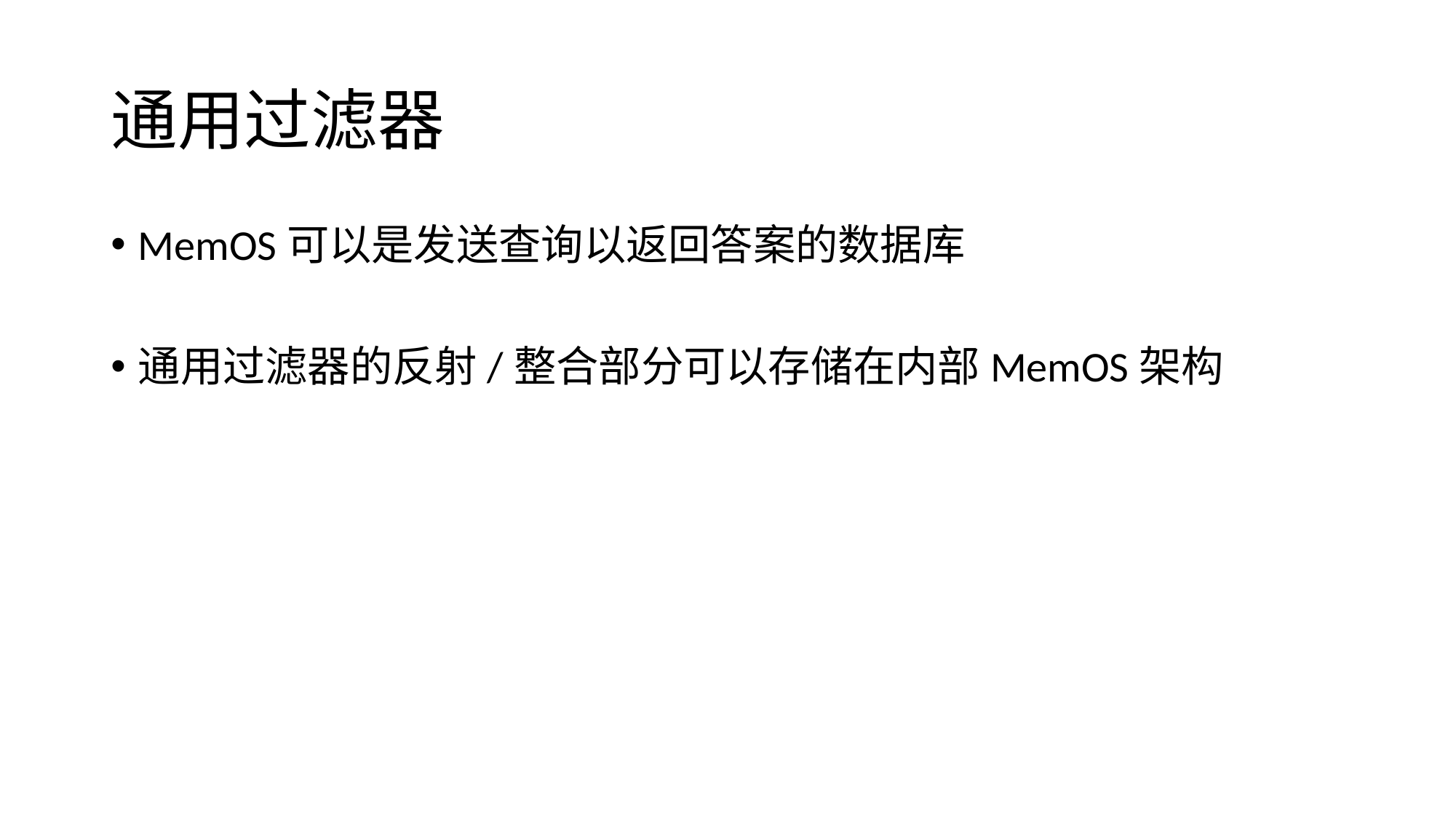

# 通用过滤器
MemOS可以是发送查询以返回答案的数据库

通用过滤器的反射/整合部分可以存储在内部MemOS架构